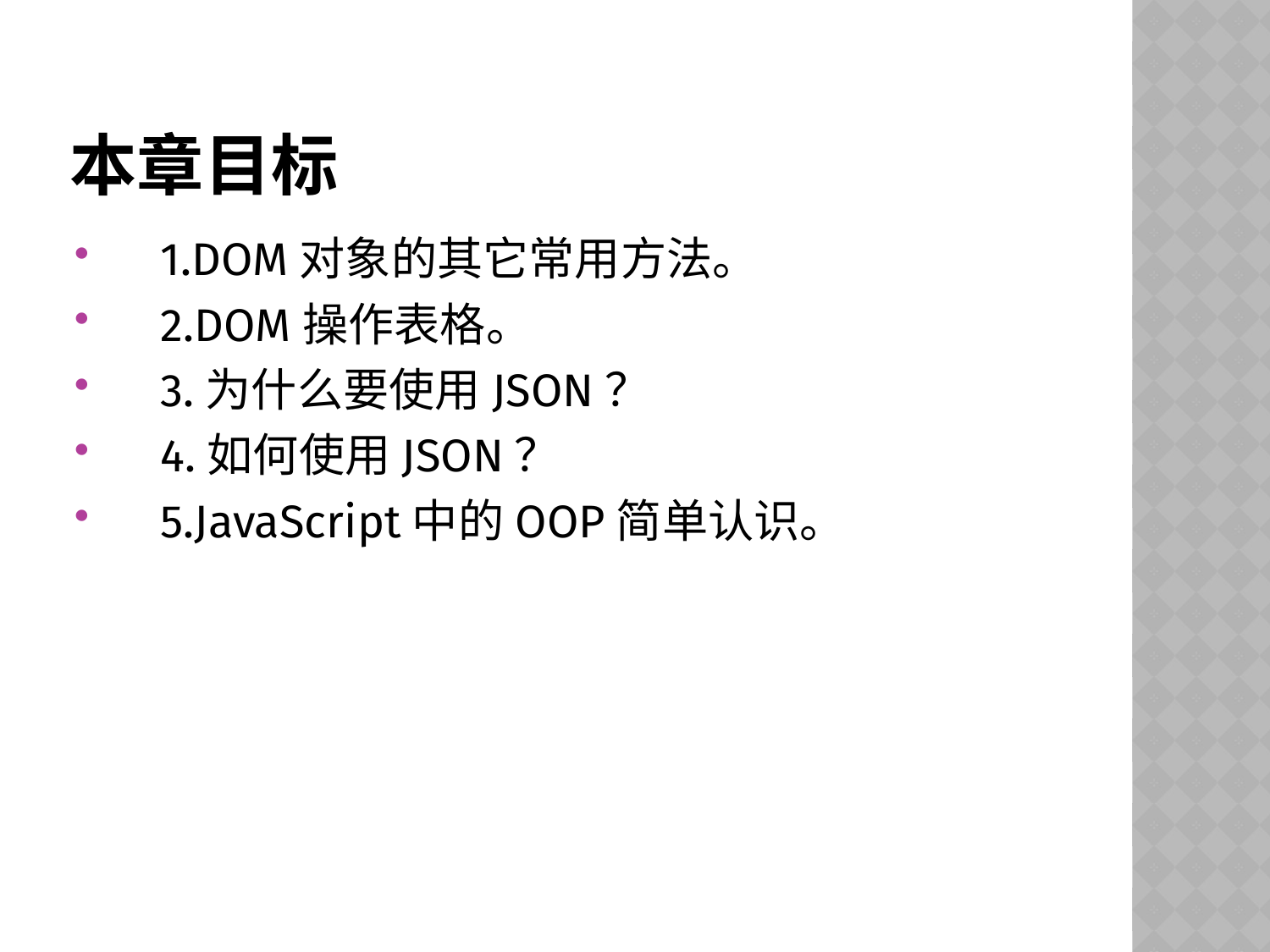

# 本章目标
1.DOM对象的其它常用方法。
2.DOM操作表格。
3.为什么要使用JSON？
4.如何使用JSON？
5.JavaScript中的OOP简单认识。